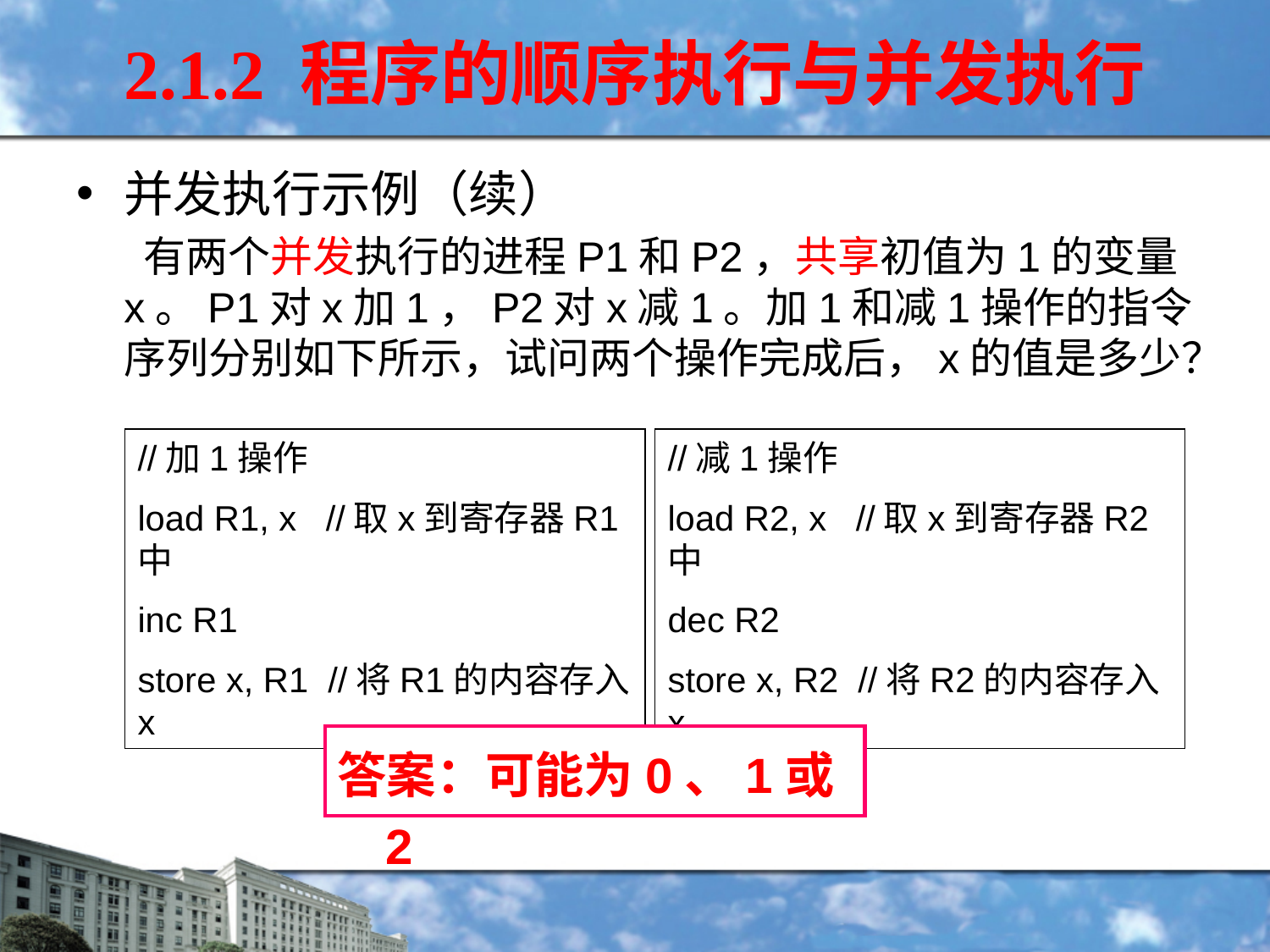

2.1.2 程序的顺序执行与并发执行
并发执行示例（续）
      有两个并发执行的进程P1和P2，共享初值为1的变量x。P1对x加1，P2对x减1。加1和减1操作的指令序列分别如下所示，试问两个操作完成后，x的值是多少？
//加1操作
load R1, x   //取x到寄存器R1中
inc R1
store x, R1  //将R1的内容存入x
//减1操作
load R2, x   //取x到寄存器R2中
dec R2
store x, R2  //将R2的内容存入x
答案：可能为0、1或2